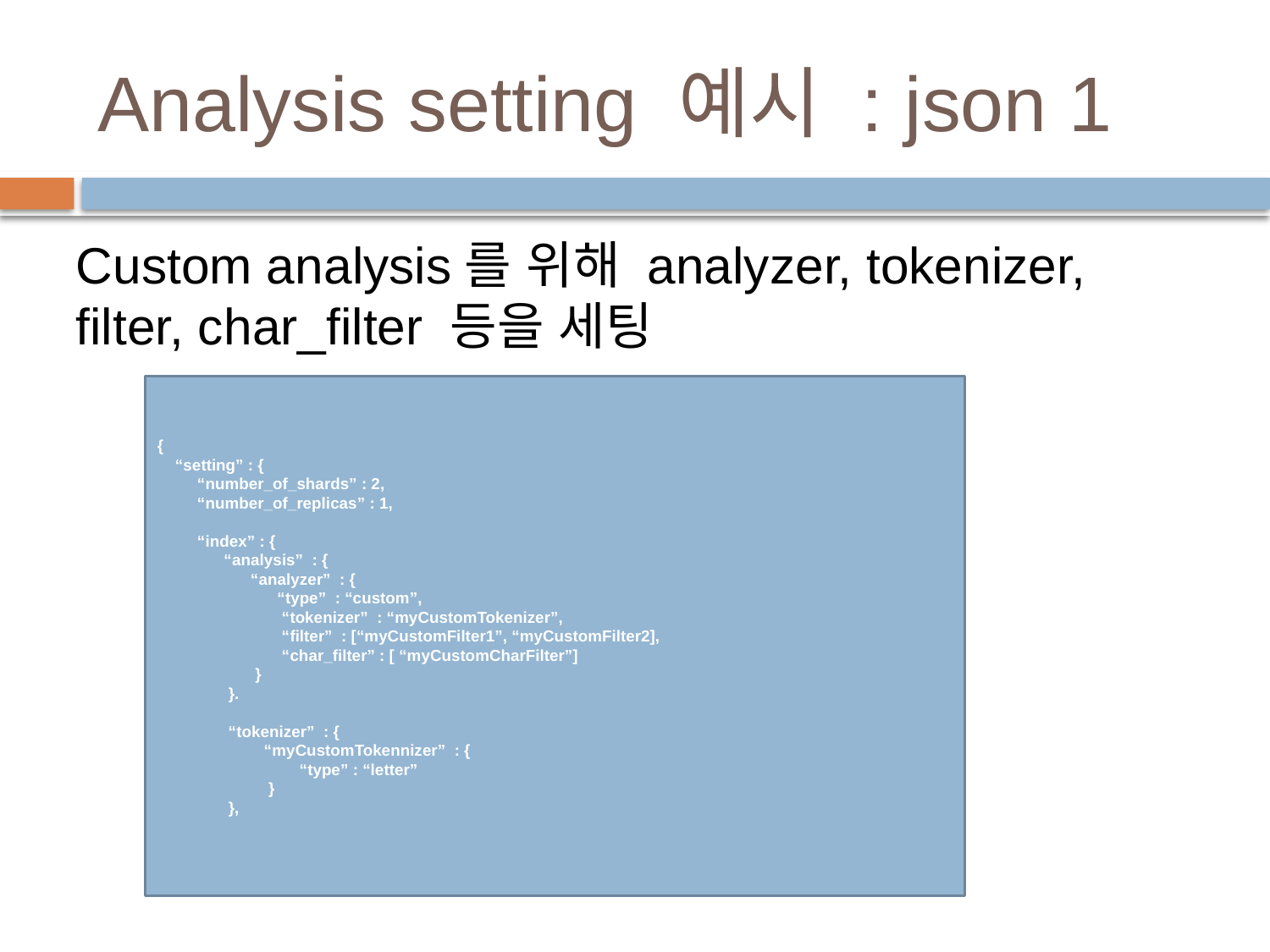

# Analysis setting 예시 : json 1
Custom analysis를 위해 analyzer, tokenizer, filter, char_filter 등을 세팅
{
    “setting” : {
         “number_of_shards” : 2,
         “number_of_replicas” : 1,

         “index” : {
               “analysis”  : {
                     “analyzer”  : {
                           “type”  : “custom”,
                            “tokenizer”  : “myCustomTokenizer”,
                            “filter”  : [“myCustomFilter1”, “myCustomFilter2],
                            “char_filter” : [ “myCustomCharFilter”]
                      }
                }.

                “tokenizer”  : {
                        “myCustomTokennizer”  : {
                                “type” : “letter”
                         }
                },